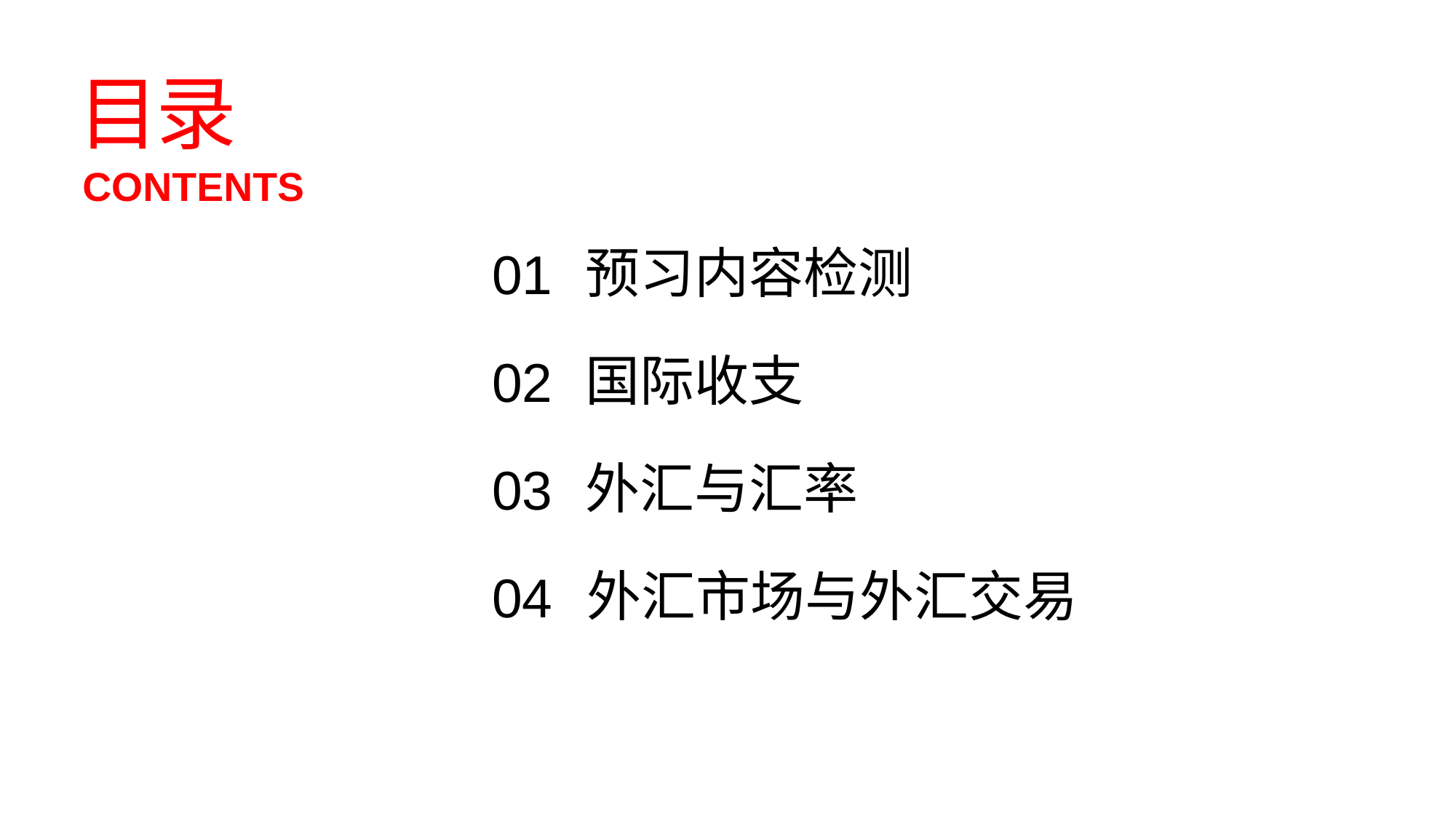

目录
CONTENTS
预习内容检测
01
国际收支
02
外汇与汇率
03
外汇市场与外汇交易
04